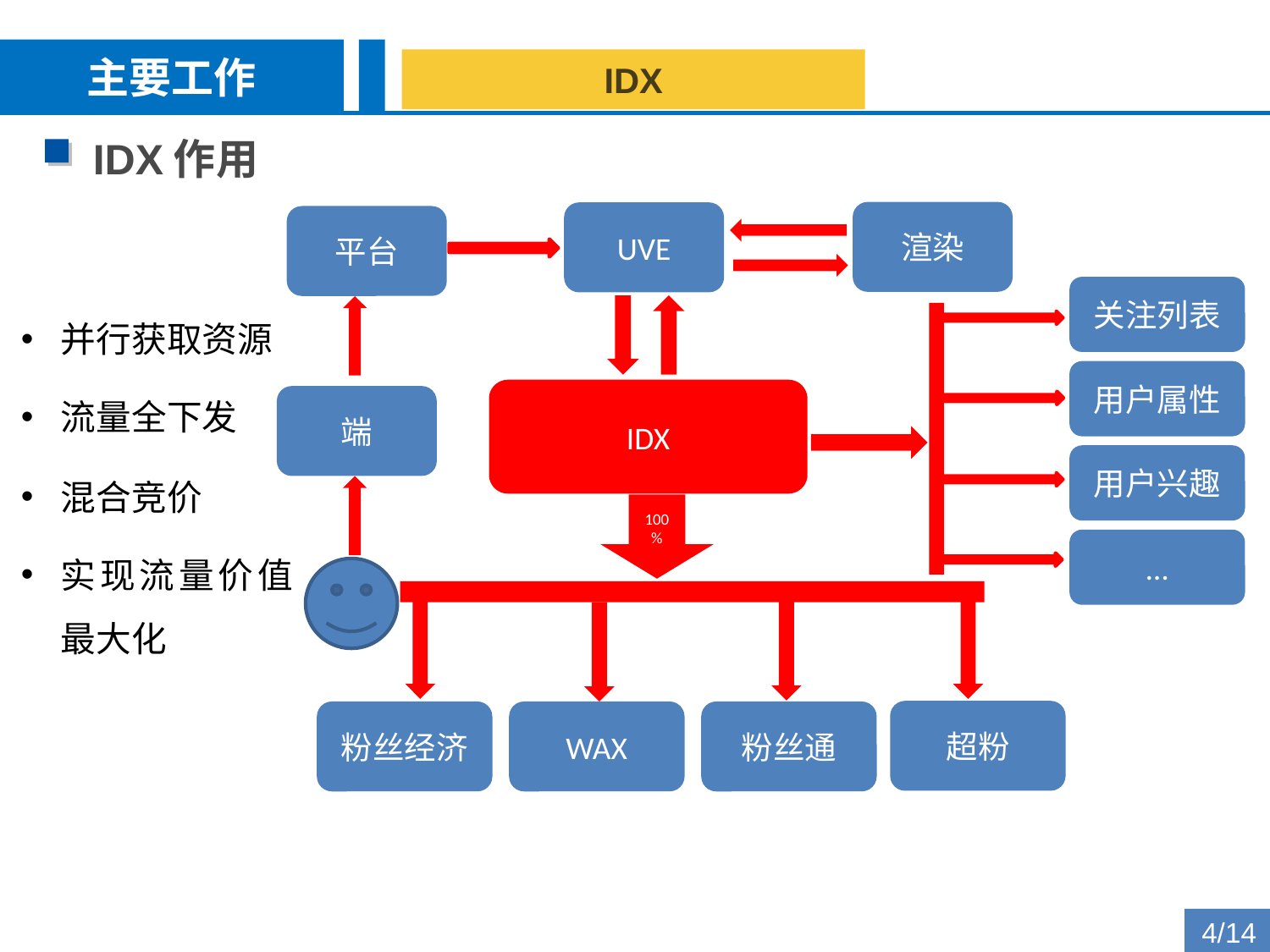

主要工作

IDX
IDX作用

渲染
UVE
平台

关注列表
并行获取资源

用户属性
流量全下发
IDX
端

用户兴趣
混合竞价

100%
实现流量价值最大化
…

超粉
粉丝经济
WAX
粉丝通
4/14